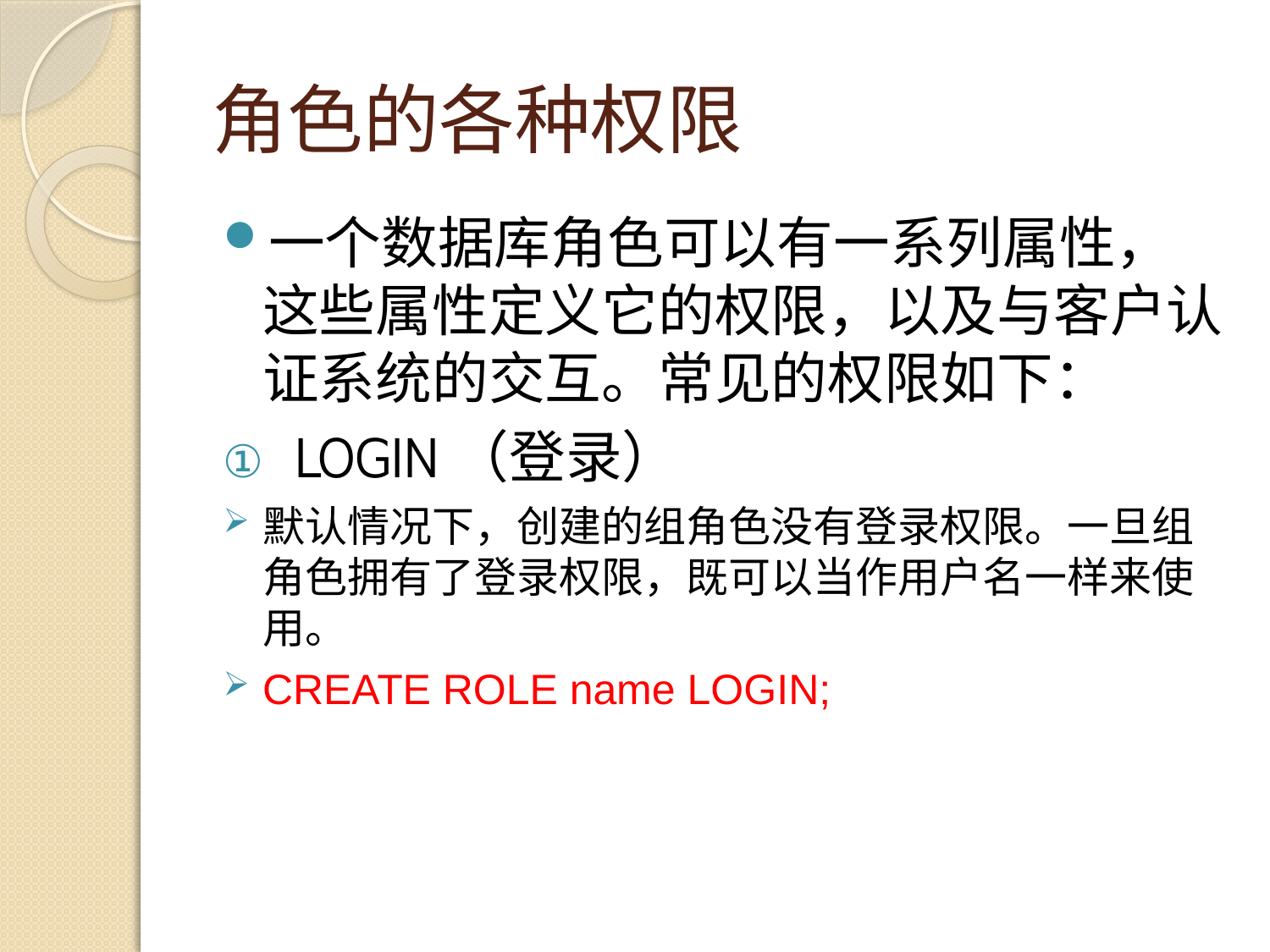

# 角色的各种权限
一个数据库角色可以有一系列属性，这些属性定义它的权限，以及与客户认证系统的交互。常见的权限如下：
LOGIN（登录）
默认情况下，创建的组角色没有登录权限。一旦组角色拥有了登录权限，既可以当作用户名一样来使用。
CREATE ROLE name LOGIN;